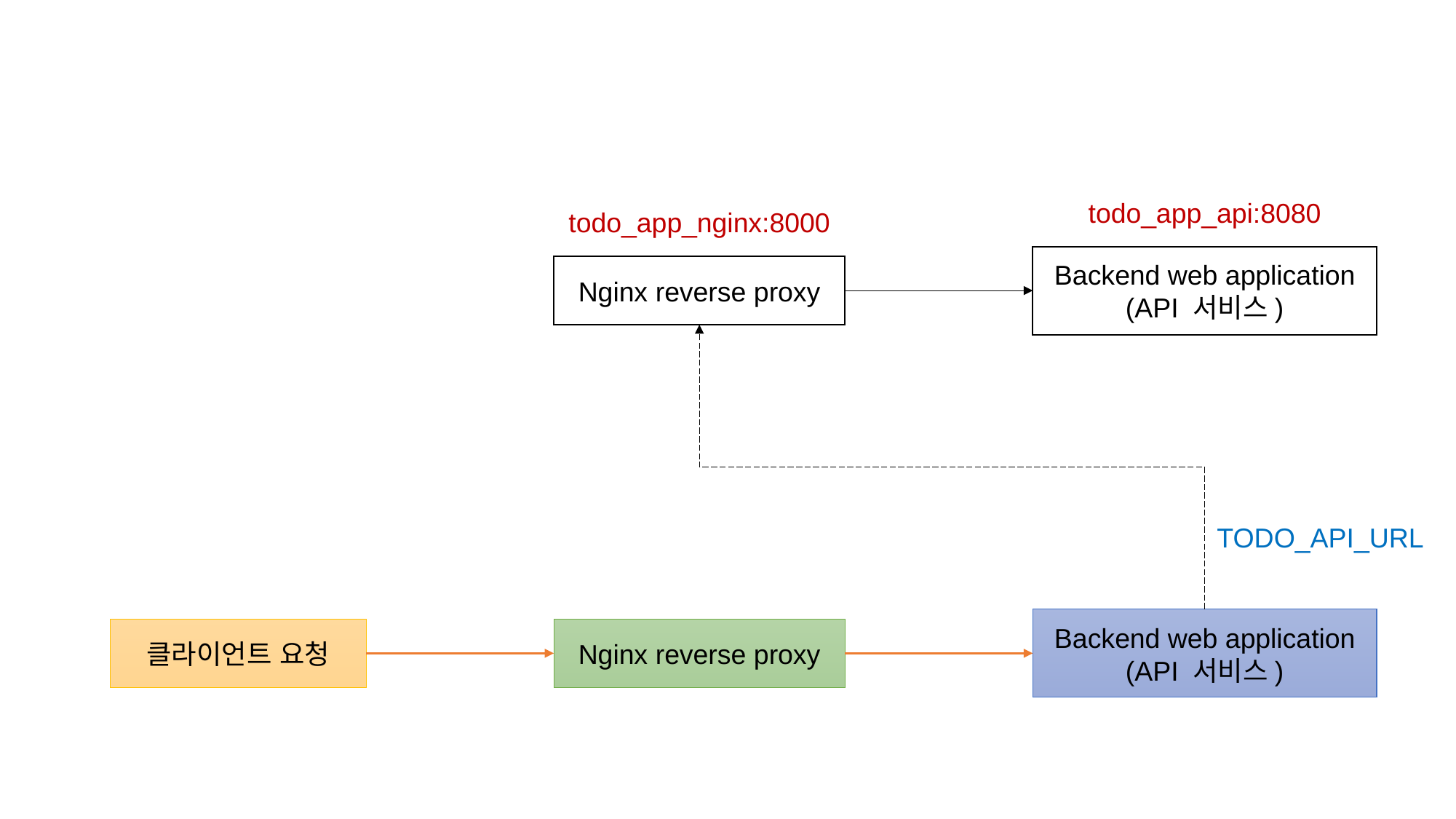

todo_app_api:8080
todo_app_nginx:8000
Backend web application
(API 서비스)
Nginx reverse proxy
TODO_API_URL
Backend web application
(API 서비스)
클라이언트 요청
Nginx reverse proxy